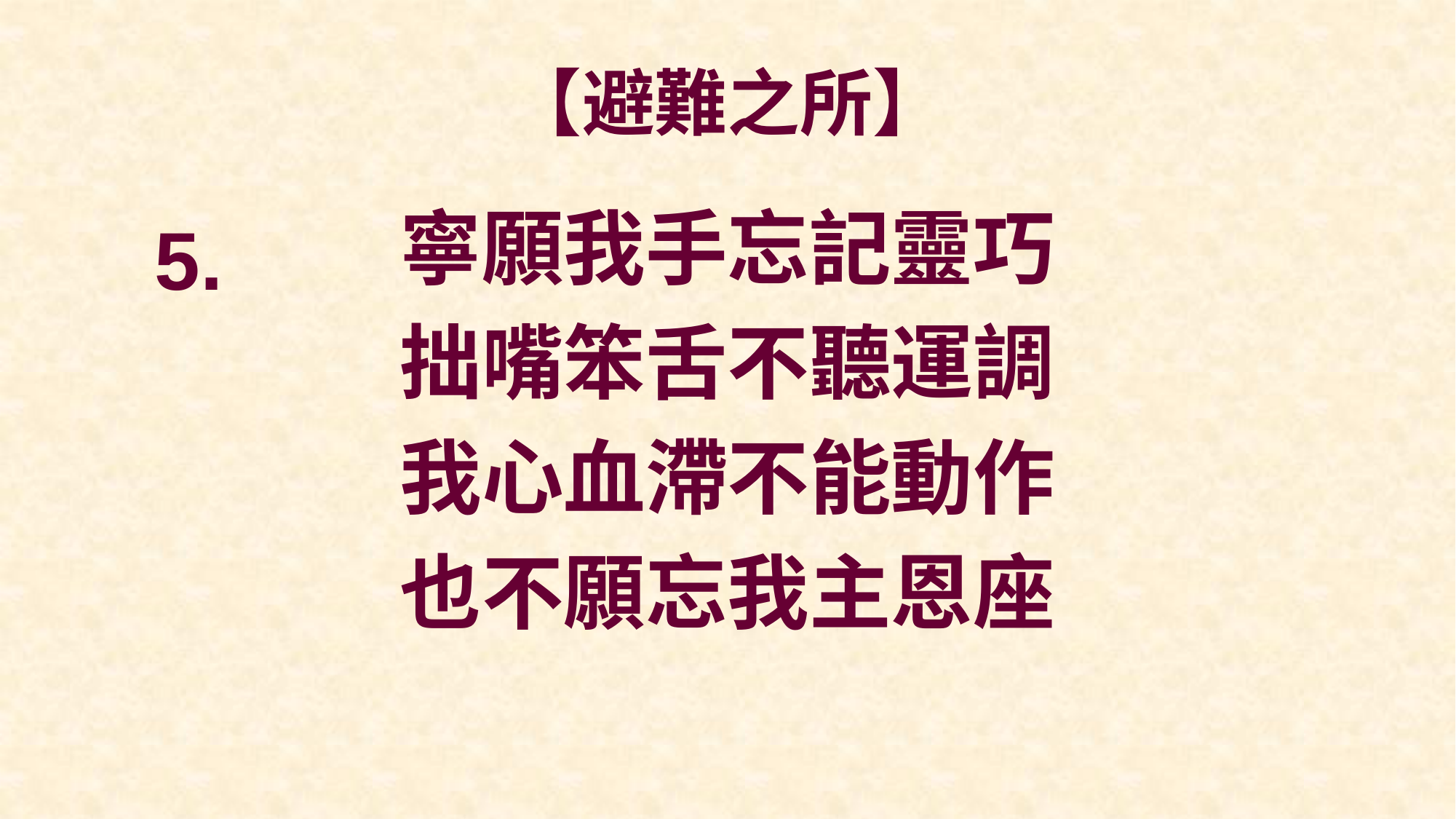

# 【避難之所】
寧願我手忘記靈巧
拙嘴笨舌不聽運調
我心血滯不能動作
也不願忘我主恩座
5.